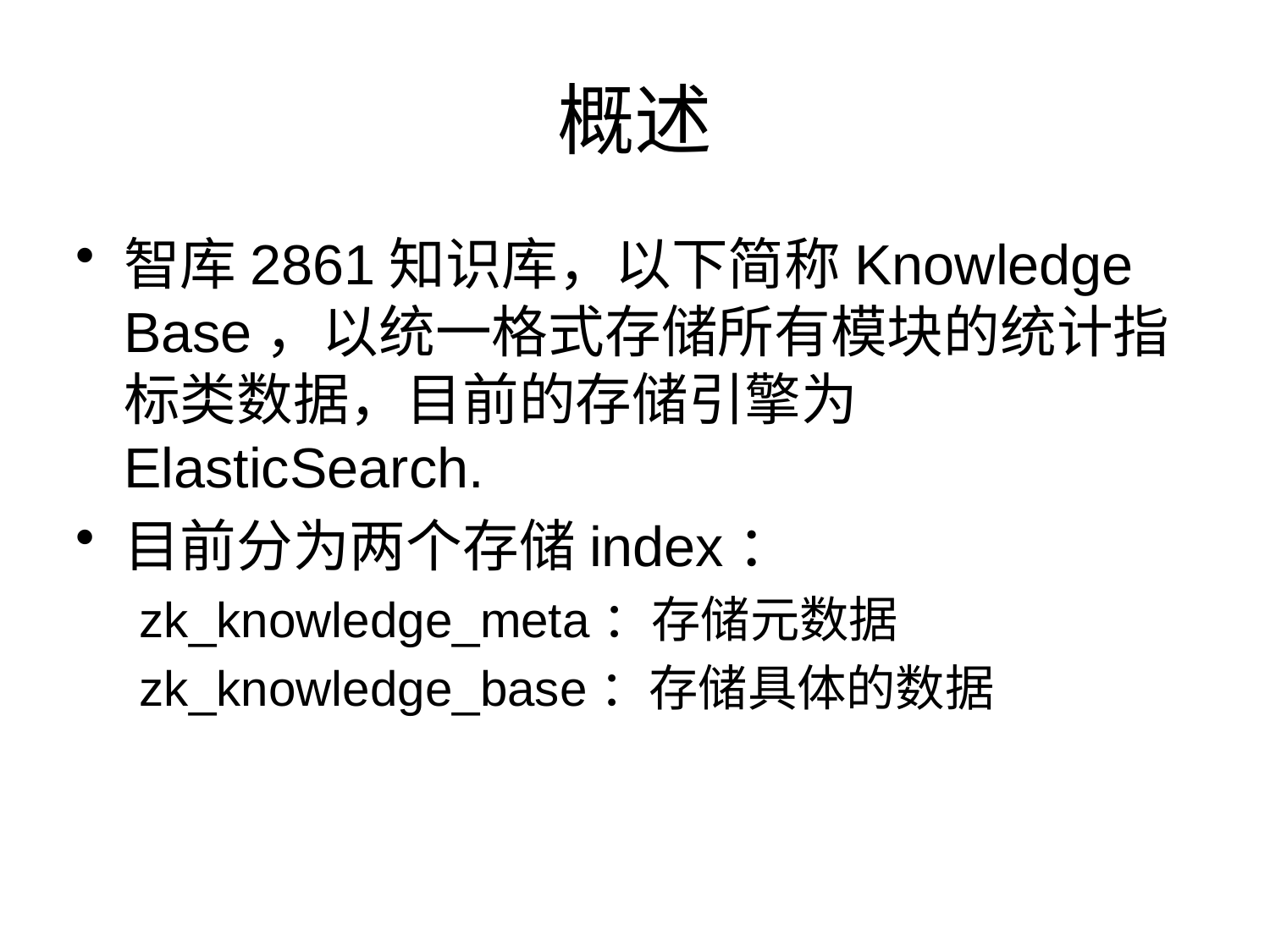

# 概述
智库2861知识库，以下简称Knowledge Base，以统一格式存储所有模块的统计指标类数据，目前的存储引擎为ElasticSearch.
目前分为两个存储index：
zk_knowledge_meta：存储元数据
zk_knowledge_base：存储具体的数据